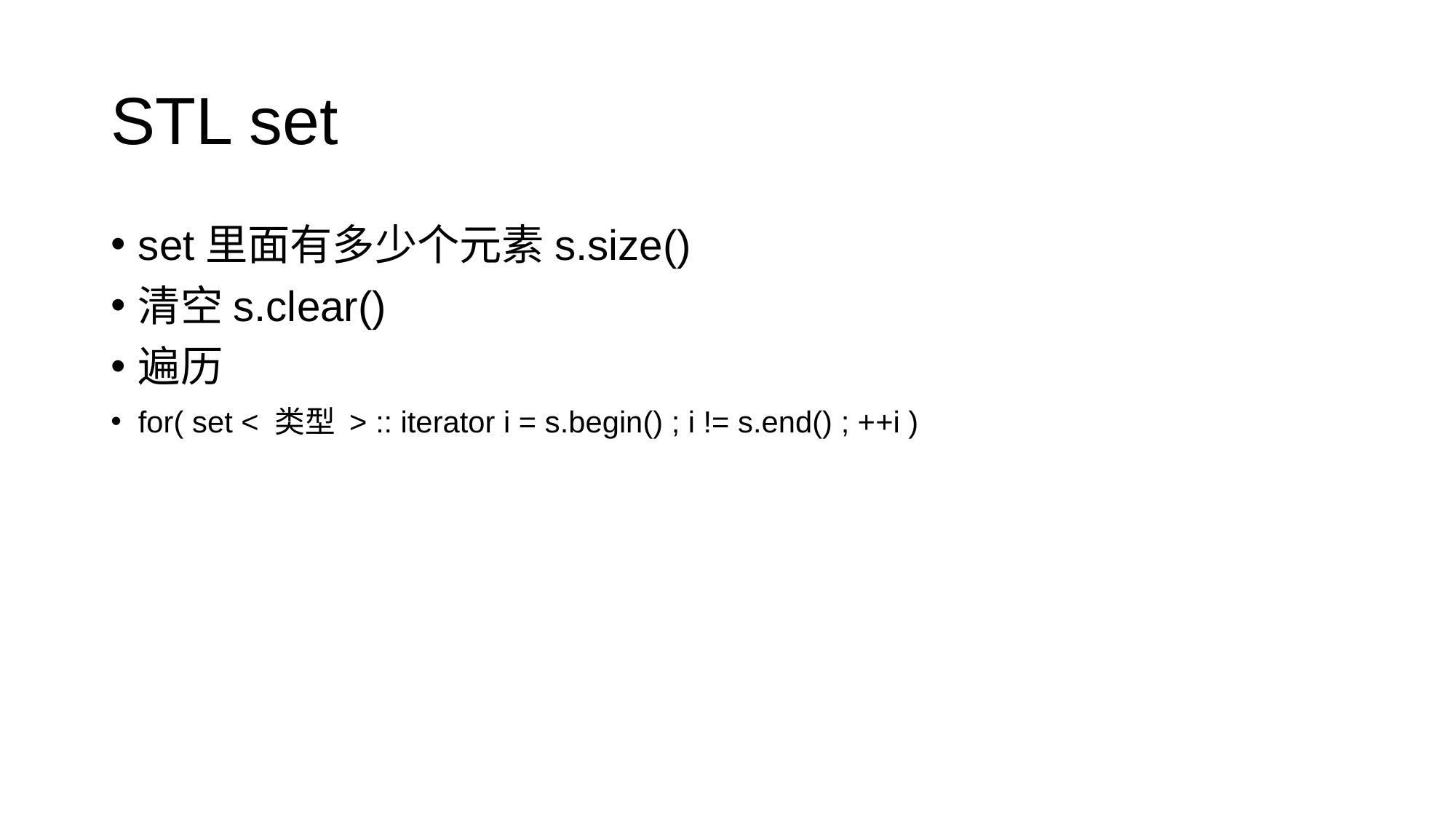

# STL set
set里面有多少个元素s.size()
清空s.clear()
遍历
for( set < 类型 > :: iterator i = s.begin() ; i != s.end() ; ++i )